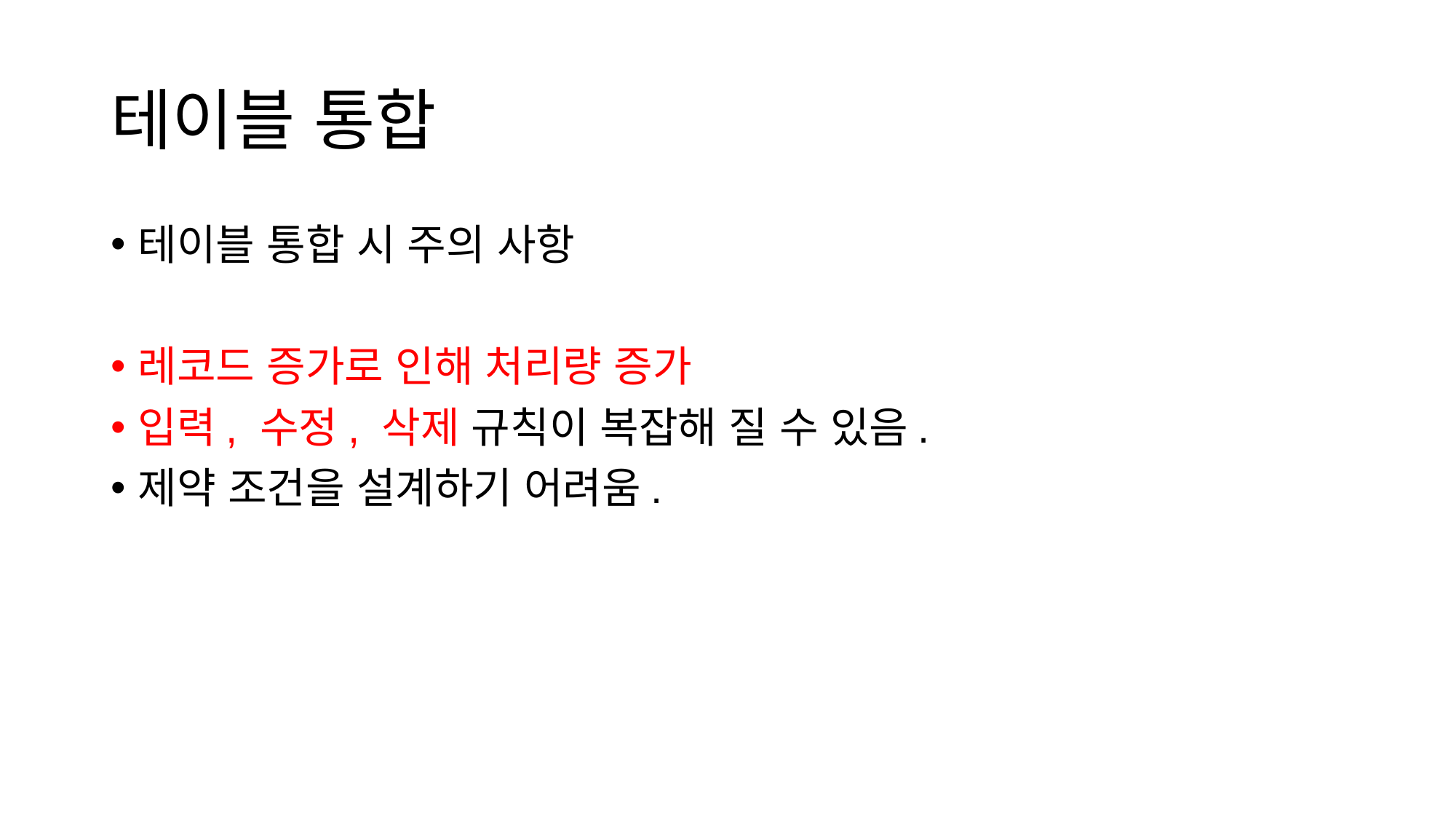

# 테이블 통합
테이블 통합 시 주의 사항

레코드 증가로 인해 처리량 증가
입력, 수정, 삭제 규칙이 복잡해 질 수 있음.
제약 조건을 설계하기 어려움.